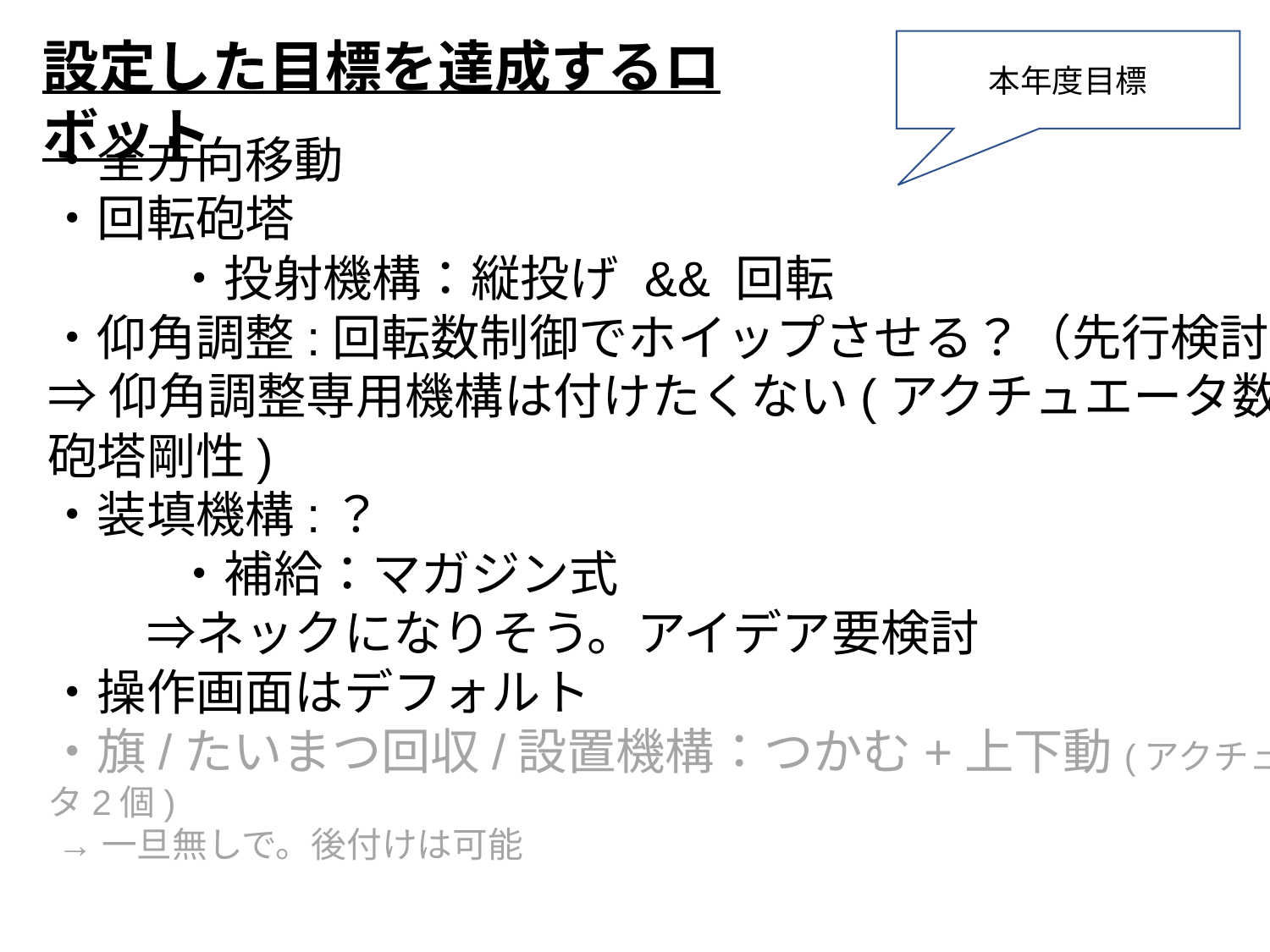

設定した目標を達成するロボット
本年度目標
・全方向移動
・回転砲塔
	・投射機構：縦投げ && 回転
・仰角調整:回転数制御でホイップさせる？（先行検討)
⇒仰角調整専用機構は付けたくない(アクチュエータ数、砲塔剛性)
・装填機構:？
	・補給：マガジン式
　　⇒ネックになりそう。アイデア要検討
・操作画面はデフォルト
・旗/たいまつ回収/設置機構：つかむ+上下動(アクチュエータ2個)
 →一旦無しで。後付けは可能